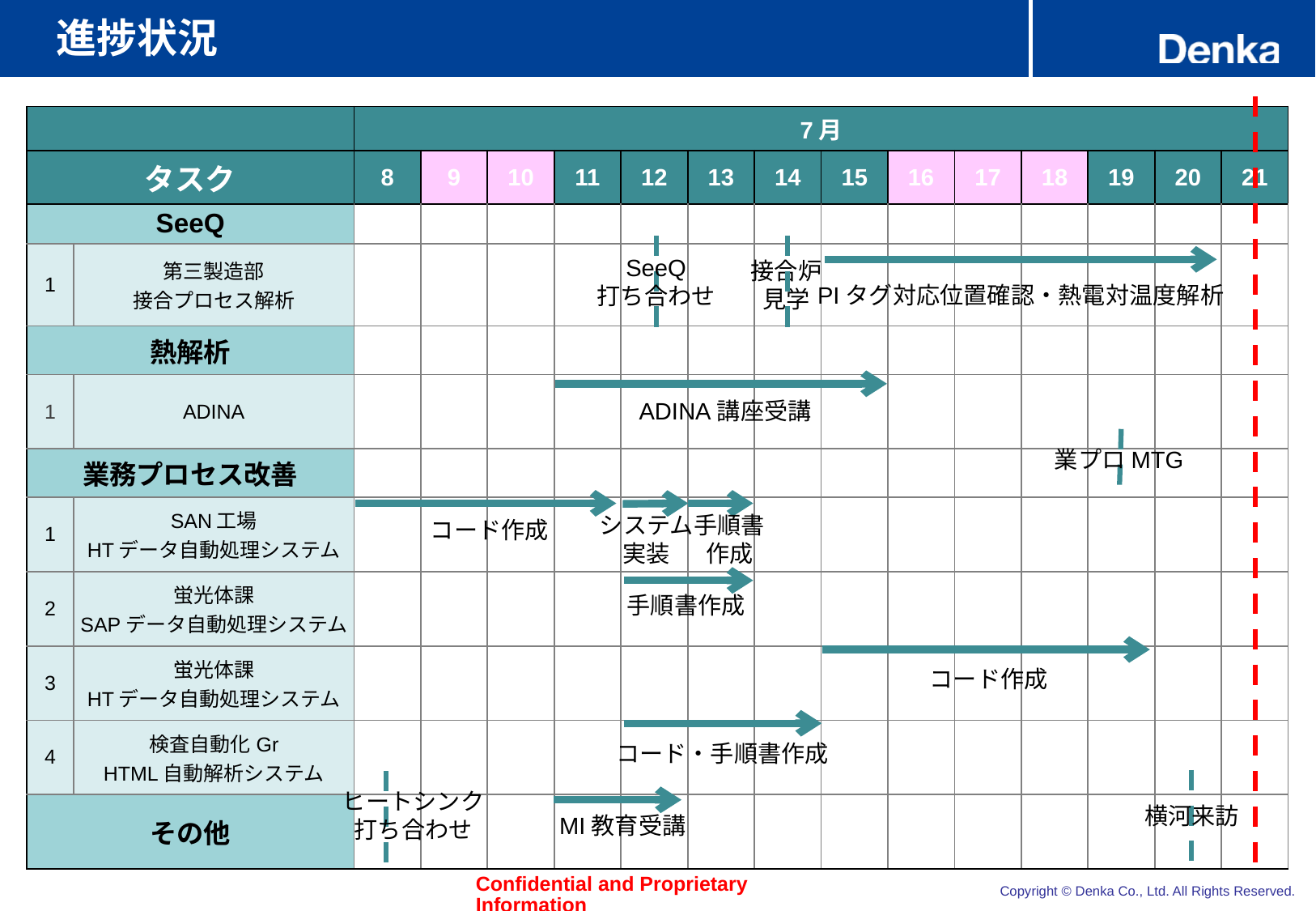

# 進捗状況
|  |  | 7月 |  | 8月 |  |  |  |  |  |  |  |  |  |  |  |
| --- | --- | --- | --- | --- | --- | --- | --- | --- | --- | --- | --- | --- | --- | --- | --- |
| タスク |  | 8 | 9 | 10 | 11 | 12 | 13 | 14 | 15 | 16 | 17 | 18 | 19 | 20 | 21 |
| SeeQ |  |  |  |  |  |  |  |  |  |  |  |  |  |  |  |
| 1 | 第三製造部 接合プロセス解析 |  |  |  |  |  |  |  |  |  |  |  |  |  |  |
| 熱解析 |  |  |  |  |  |  |  |  |  |  |  |  |  |  |  |
| 1 | ADINA |  |  |  |  |  |  |  |  |  |  |  |  |  |  |
| 業務プロセス改善 |  |  |  |  |  |  |  |  |  |  |  |  |  |  |  |
| 1 | SAN工場 HTデータ自動処理システム |  |  |  |  |  |  |  |  |  |  |  |  |  |  |
| 2 | 蛍光体課 SAPデータ自動処理システム |  |  |  |  |  |  |  |  |  |  |  |  |  |  |
| 3 | 蛍光体課 HTデータ自動処理システム |  |  |  |  |  |  |  |  |  |  |  |  |  |  |
| 4 | 検査自動化Gr HTML自動解析システム |  |  |  |  |  |  |  |  |  |  |  |  |  |  |
| その他 |  |  |  |  |  |  |  |  |  |  |  |  |  |  |  |
SeeQ
打ち合わせ
接合炉
見学
PIタグ対応位置確認・熱電対温度解析
ADINA講座受講
業プロMTG
システム
実装
手順書
作成
コード作成
手順書作成
コード作成
コード・手順書作成
ヒートシンク
打ち合わせ
横河来訪
MI教育受講